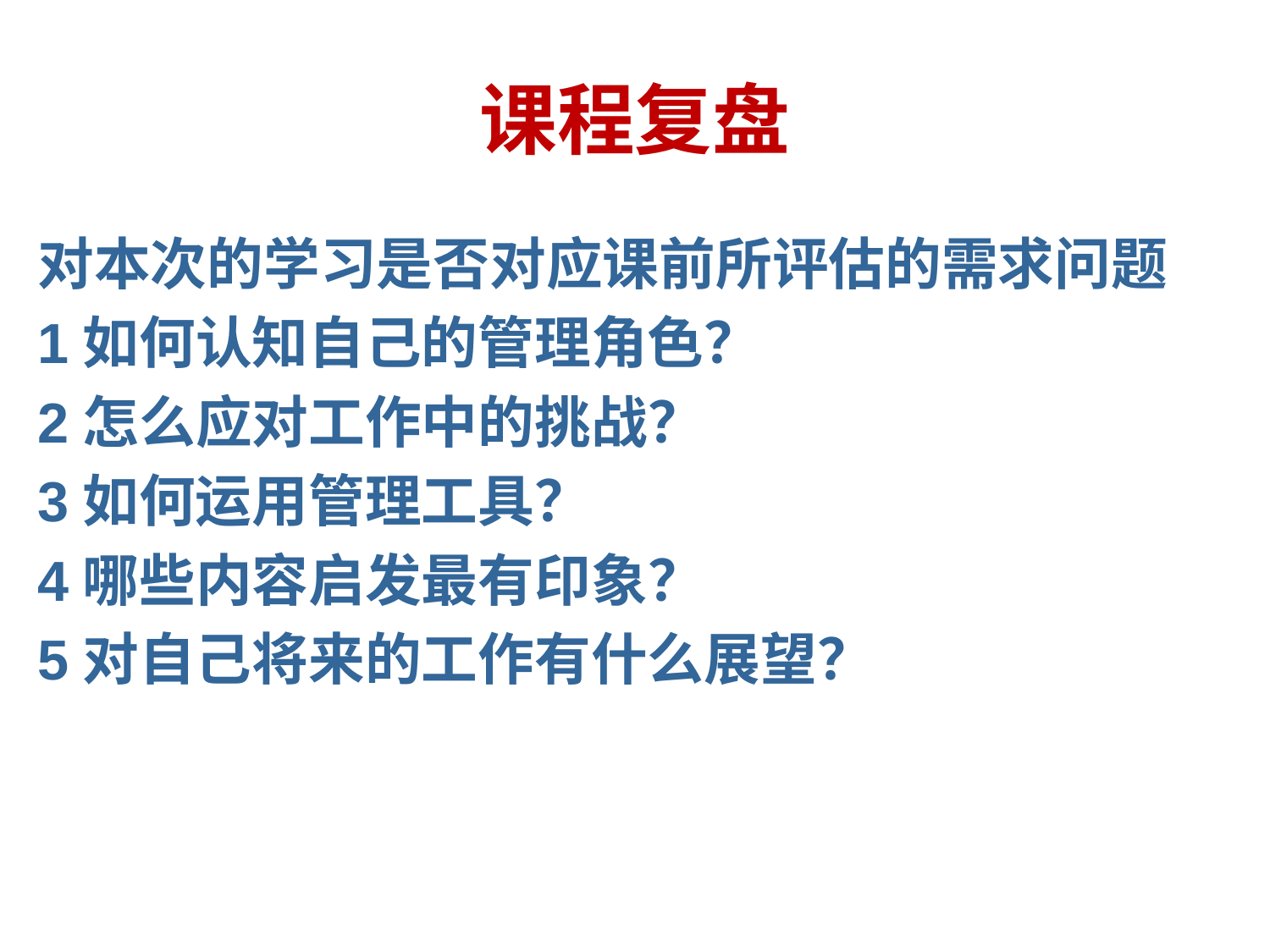

# 课程复盘
对本次的学习是否对应课前所评估的需求问题
1如何认知自己的管理角色？
2怎么应对工作中的挑战？
3如何运用管理工具？
4哪些内容启发最有印象？
5对自己将来的工作有什么展望？